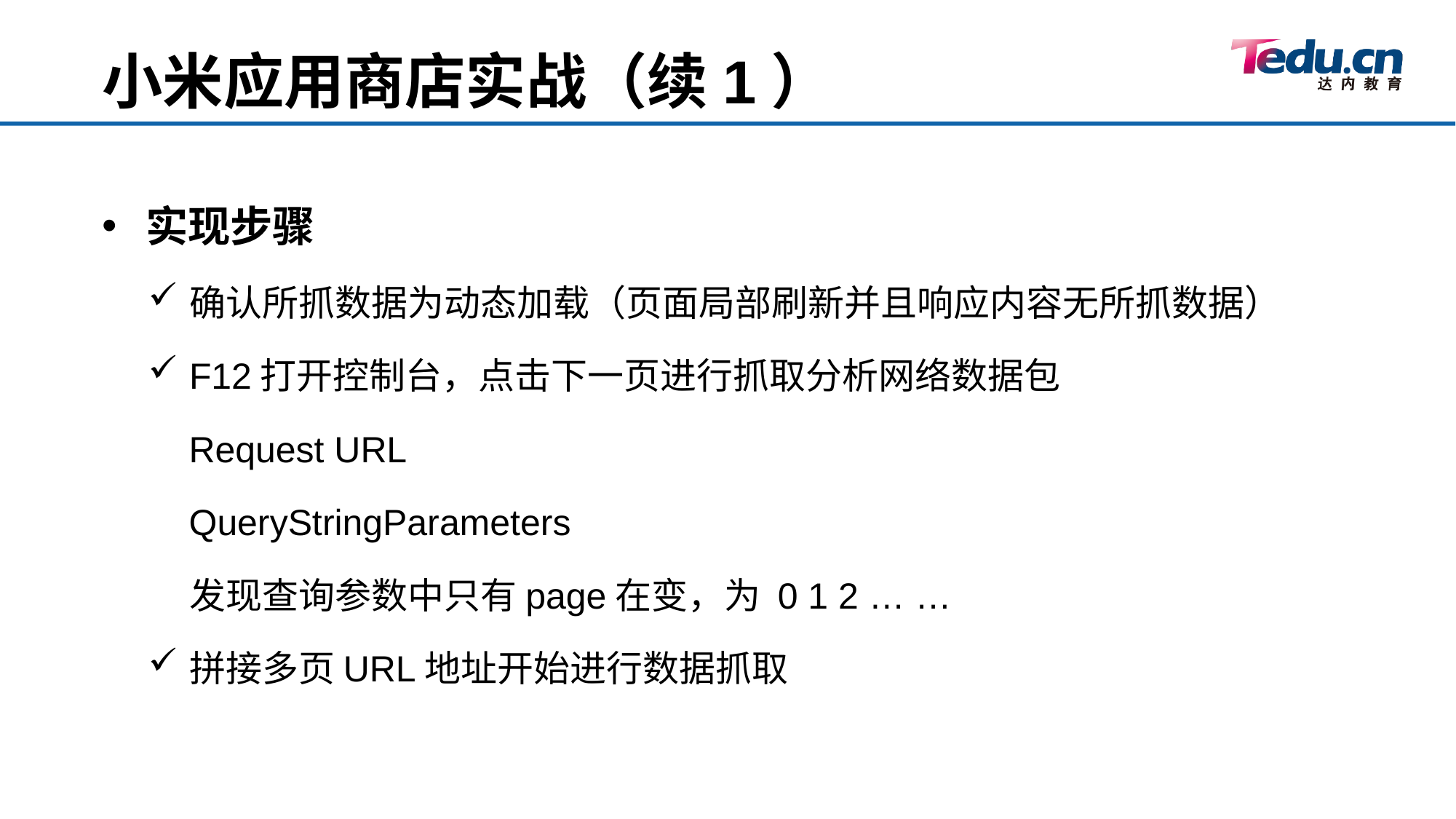

小米应用商店实战（续1）
实现步骤
确认所抓数据为动态加载（页面局部刷新并且响应内容无所抓数据）
F12打开控制台，点击下一页进行抓取分析网络数据包
    Request URL
    QueryStringParameters
    发现查询参数中只有page在变，为 0 1 2 … …
拼接多页URL地址开始进行数据抓取